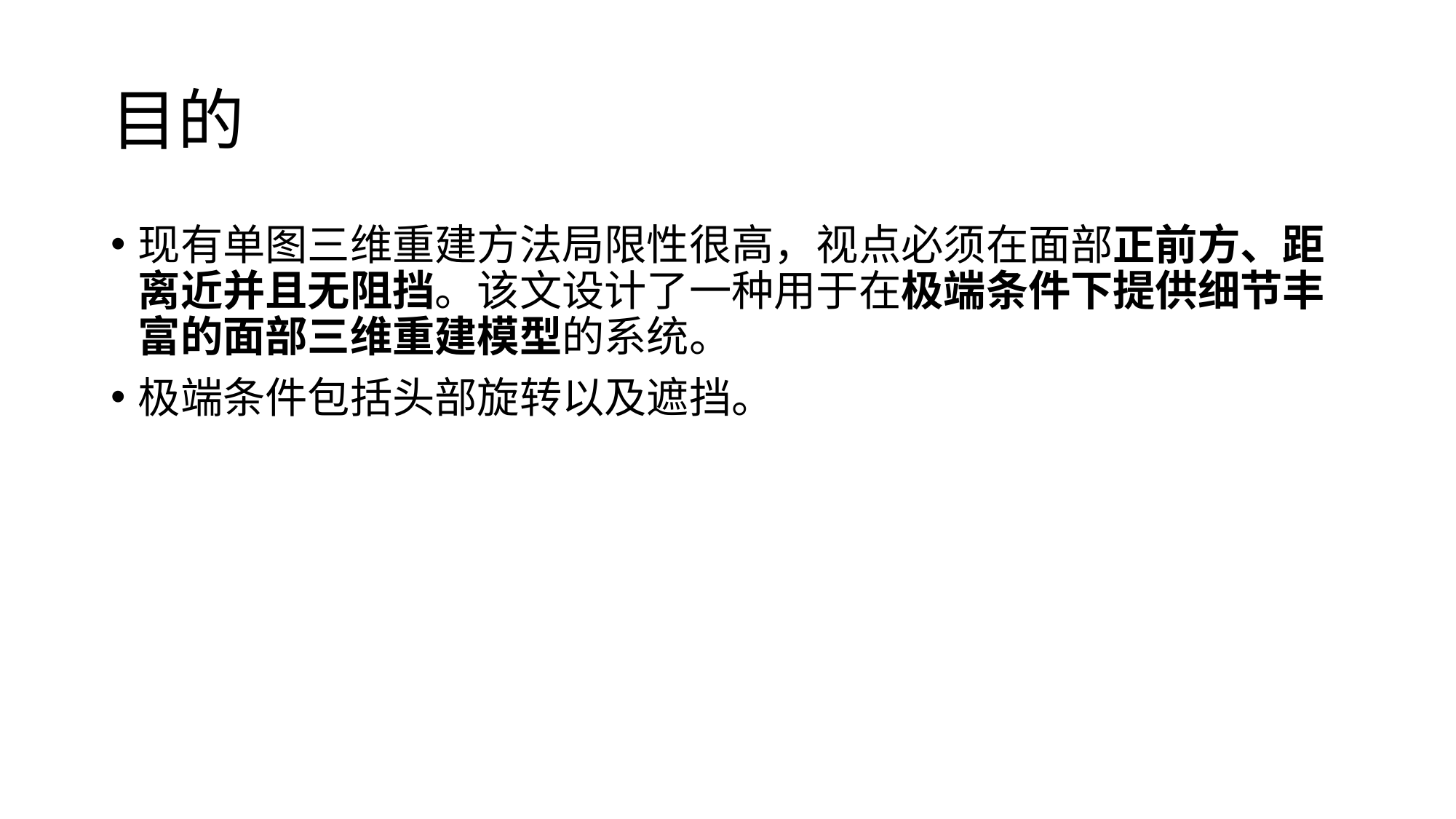

# 目的
现有单图三维重建方法局限性很高，视点必须在面部正前方、距离近并且无阻挡。该文设计了一种用于在极端条件下提供细节丰富的面部三维重建模型的系统。
极端条件包括头部旋转以及遮挡。